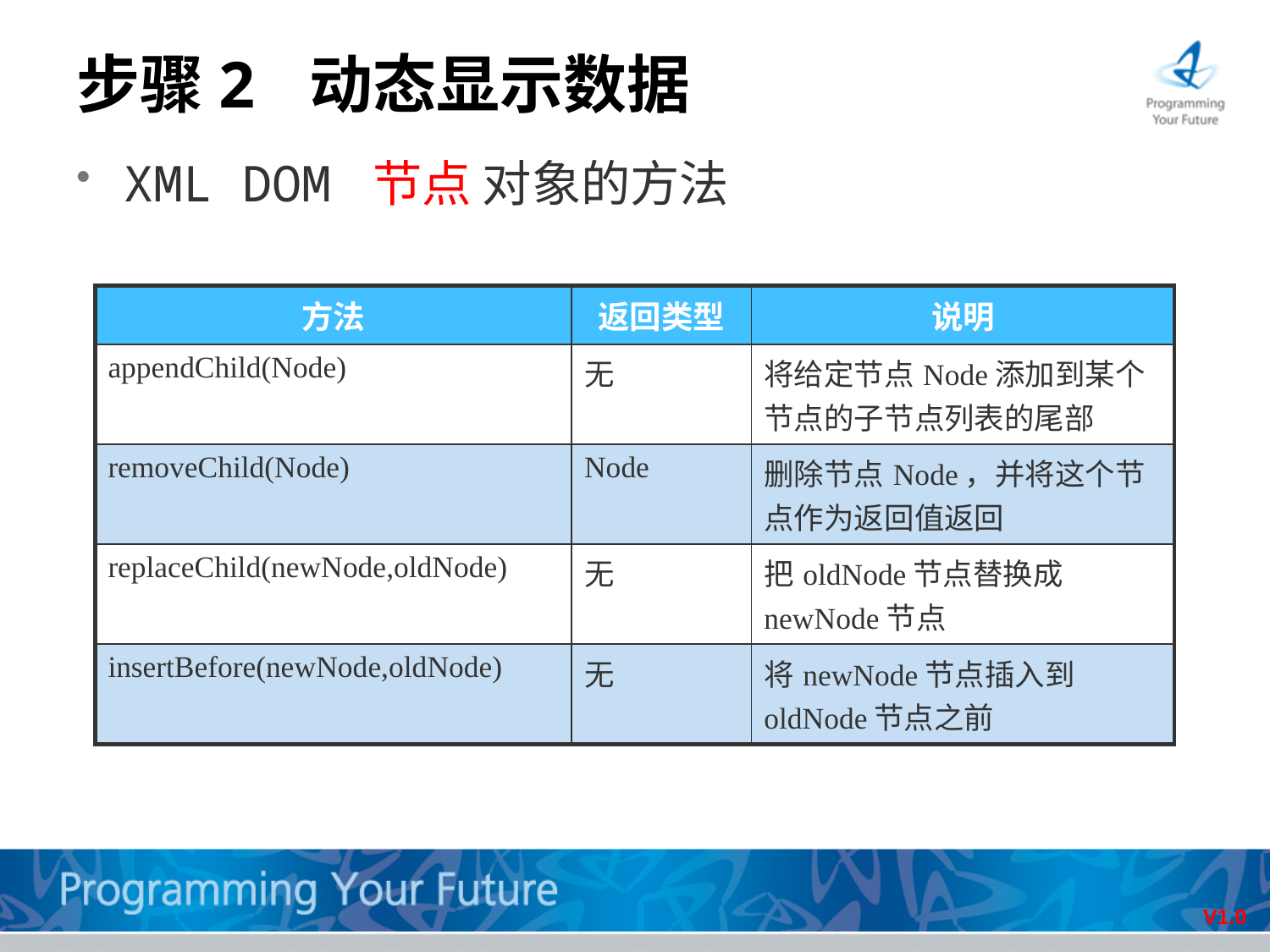

# 步骤2 动态显示数据
XML DOM 节点 对象的方法
| 方法 | 返回类型 | 说明 |
| --- | --- | --- |
| appendChild(Node) | 无 | 将给定节点Node添加到某个节点的子节点列表的尾部 |
| removeChild(Node) | Node | 删除节点Node，并将这个节点作为返回值返回 |
| replaceChild(newNode,oldNode) | 无 | 把oldNode节点替换成newNode节点 |
| insertBefore(newNode,oldNode) | 无 | 将newNode节点插入到oldNode节点之前 |